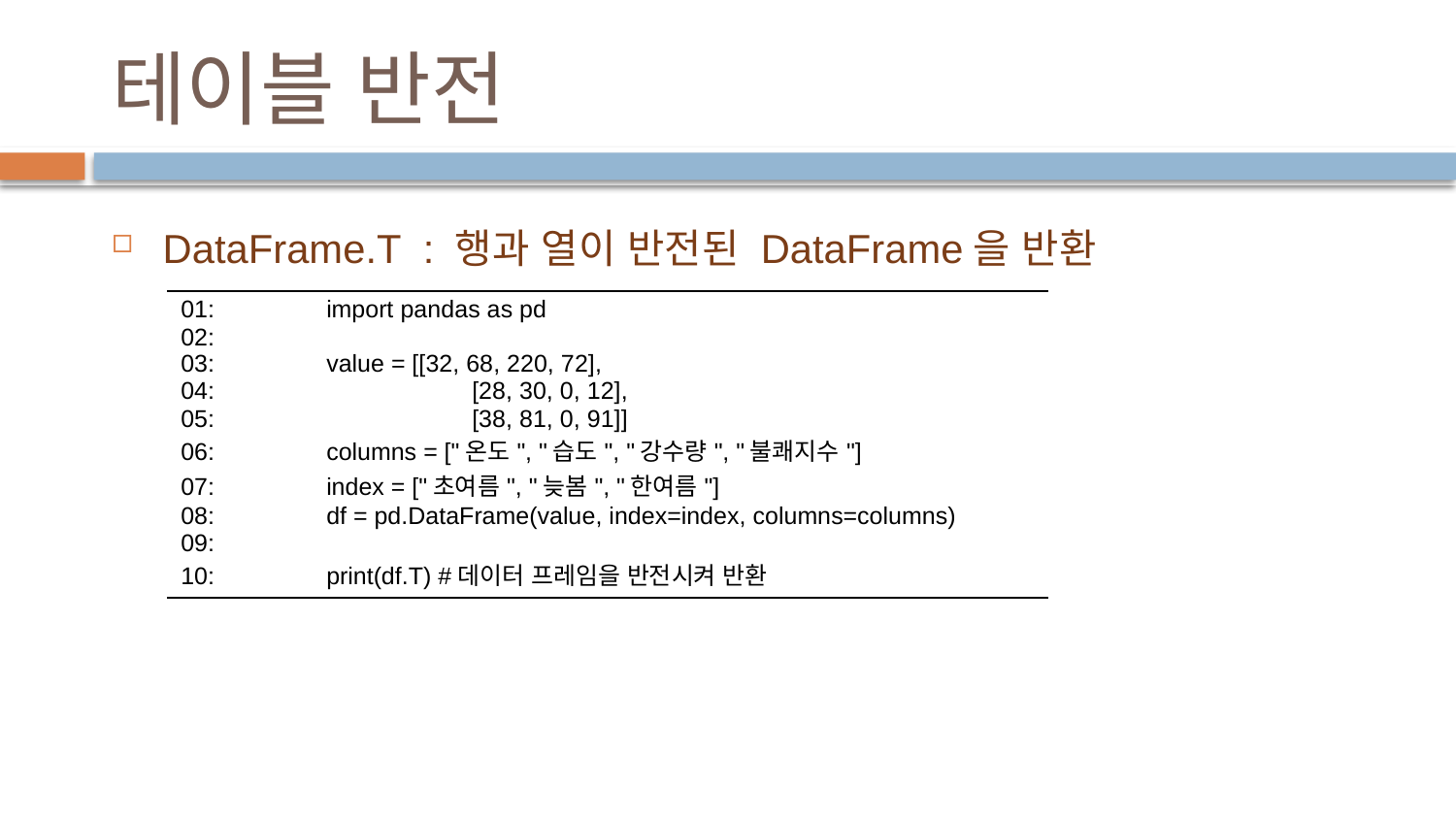

# 테이블 반전
DataFrame.T  : 행과 열이 반전된 DataFrame을 반환
| 01: import pandas as pd 02: 03: value = [[32, 68, 220, 72], 04: [28, 30, 0, 12], 05: [38, 81, 0, 91]] 06: columns = ["온도", "습도", "강수량", "불쾌지수"] 07: index = ["초여름", "늦봄", "한여름"] 08: df = pd.DataFrame(value, index=index, columns=columns) 09: 10: print(df.T) #데이터 프레임을 반전시켜 반환 |
| --- |